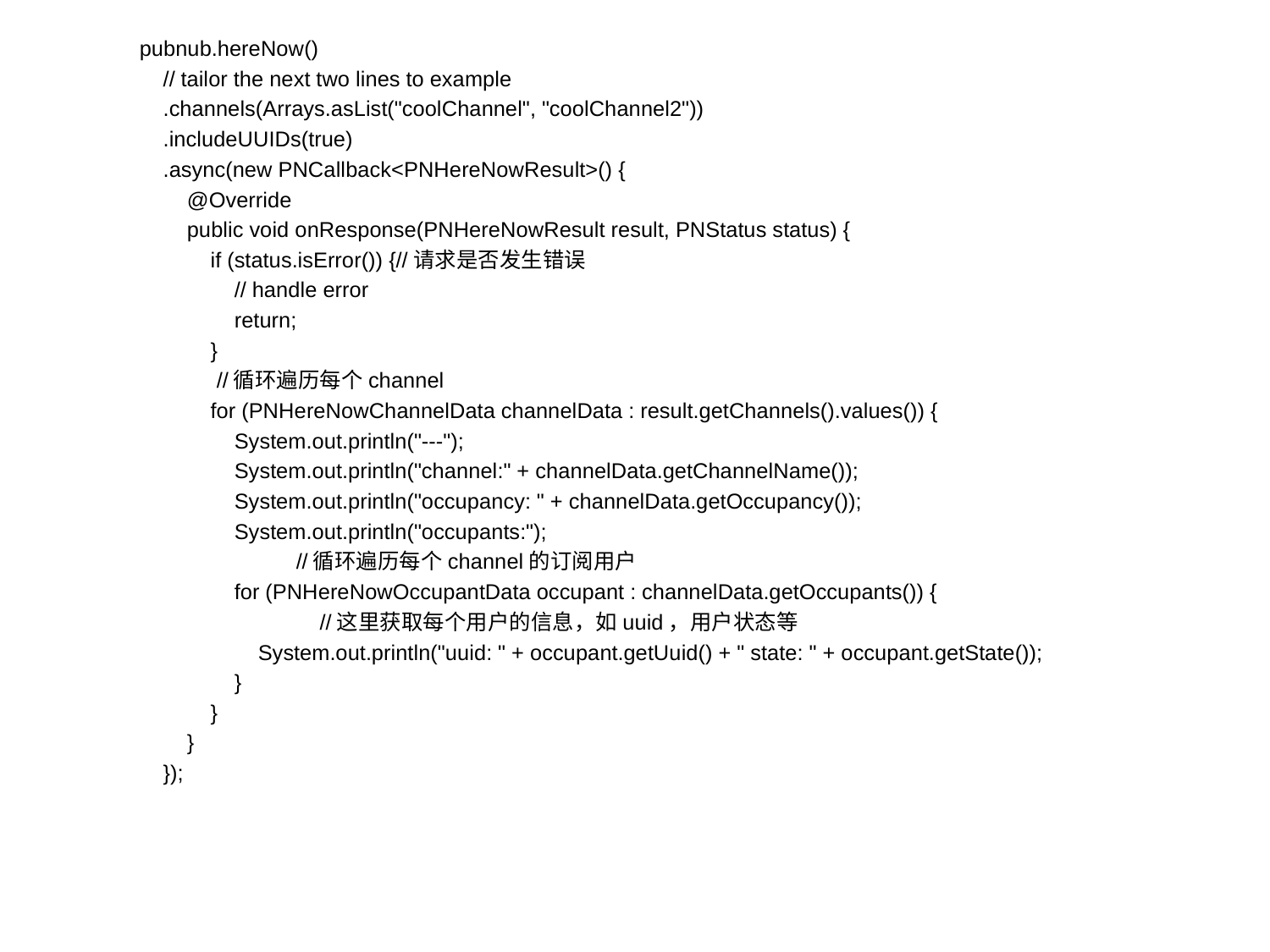

pubnub.hereNow()
    // tailor the next two lines to example
    .channels(Arrays.asList("coolChannel", "coolChannel2"))
    .includeUUIDs(true)
    .async(new PNCallback<PNHereNowResult>() {
        @Override
        public void onResponse(PNHereNowResult result, PNStatus status) {
            if (status.isError()) {//请求是否发生错误
                // handle error
                return;
            }
             //循环遍历每个channel
            for (PNHereNowChannelData channelData : result.getChannels().values()) {
                System.out.println("---");
                System.out.println("channel:" + channelData.getChannelName());
                System.out.println("occupancy: " + channelData.getOccupancy());
                System.out.println("occupants:");
	     //循环遍历每个channel的订阅用户
                for (PNHereNowOccupantData occupant : channelData.getOccupants()) {
	         //这里获取每个用户的信息，如uuid，用户状态等
                    System.out.println("uuid: " + occupant.getUuid() + " state: " + occupant.getState());
                }
            }
        }
    });